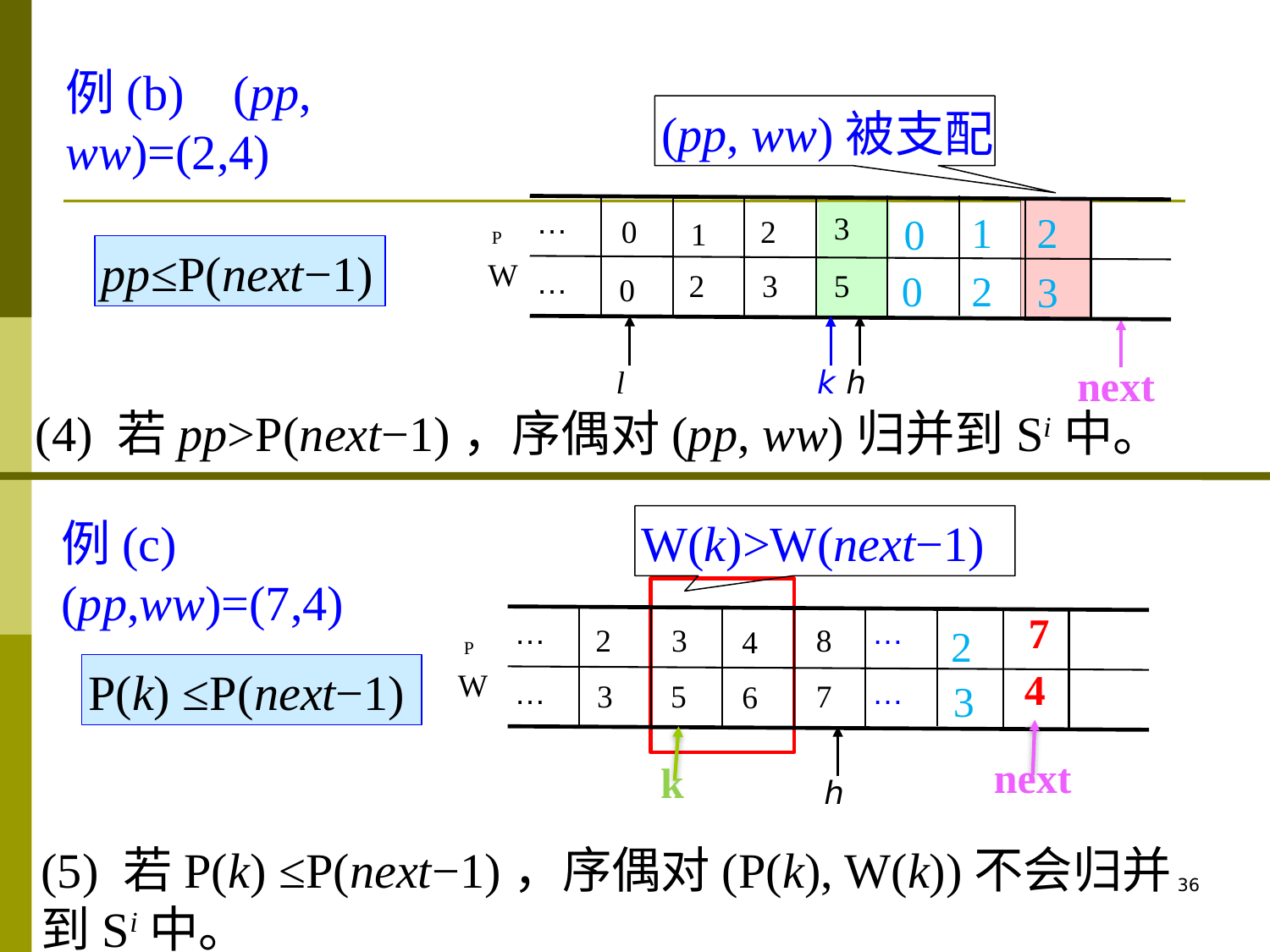

例(b)    (pp, ww)=(2,4)

(pp, ww)被支配
…

  P
 W

2

1
3

0
0
2
1

…

5
0
2
3

2
3
0

next
l
h
k

pp≤P(next−1)
(4) 若pp>P(next−1)，序偶对(pp, ww)归并到Si中。

W(k)>W(next−1)
例(c)   (pp,ww)=(7,4)

…

…

 P
W

2
8
3
2
4
…

…
3
5
3
7
6

h
7

P(k) ≤P(next−1)
4
next
k
(5) 若P(k) ≤P(next−1)，序偶对(P(k), W(k))不会归并到Si中。
36